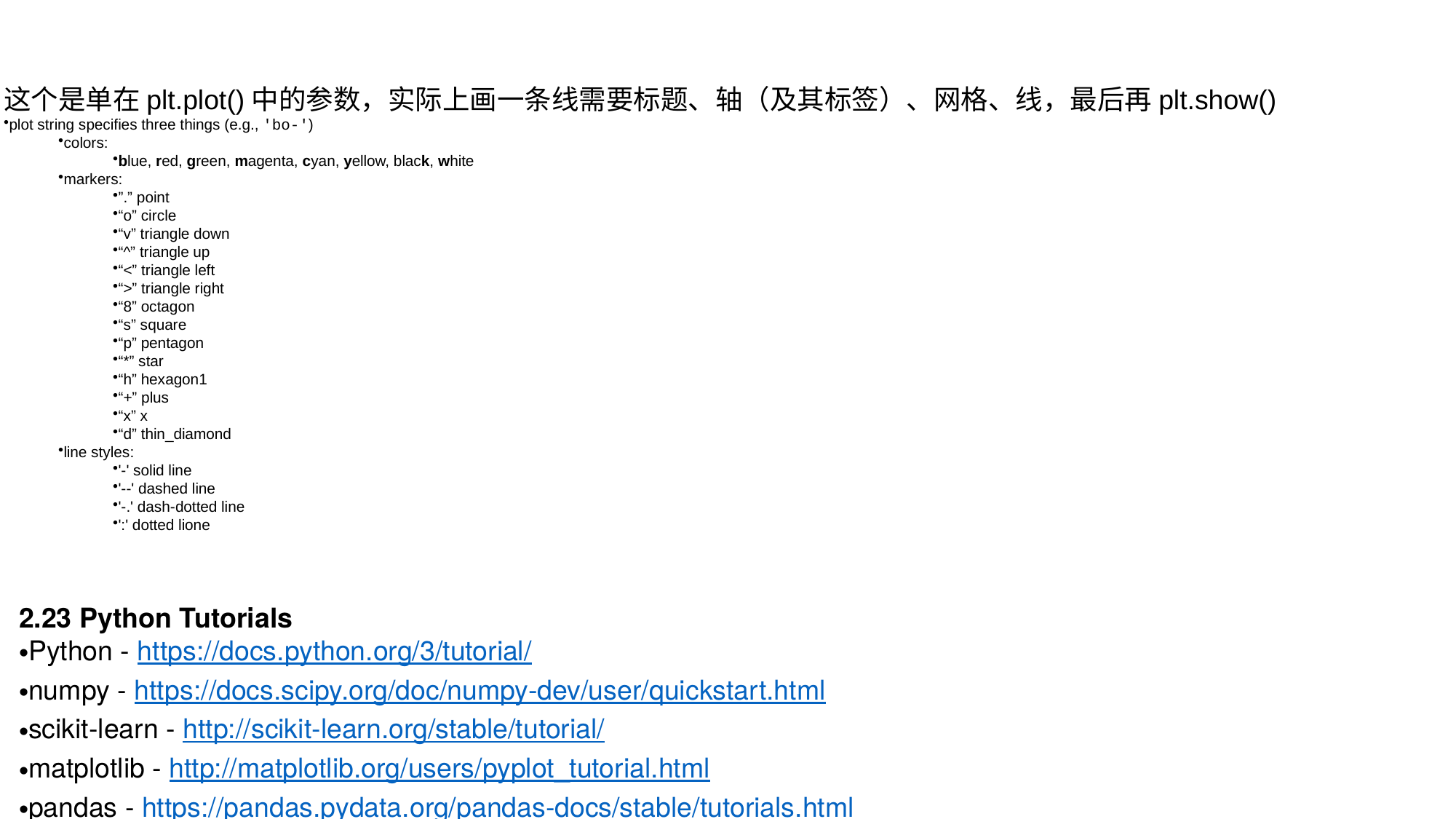

这个是单在plt.plot()中的参数，实际上画一条线需要标题、轴（及其标签）、网格、线，最后再plt.show()
plot string specifies three things (e.g., 'bo-')
colors:
blue, red, green, magenta, cyan, yellow, black, white
markers:
”.” point
“o” circle
“v” triangle down
“^” triangle up
“<” triangle left
“>” triangle right
“8” octagon
“s” square
“p” pentagon
“*” star
“h” hexagon1
“+” plus
“x” x
“d” thin_diamond
line styles:
'-' solid line
'--' dashed line
'-.' dash-dotted line
':' dotted lione

2.23 Python Tutorials
Python - https://docs.python.org/3/tutorial/
numpy - https://docs.scipy.org/doc/numpy-dev/user/quickstart.html
scikit-learn - http://scikit-learn.org/stable/tutorial/
matplotlib - http://matplotlib.org/users/pyplot_tutorial.html
pandas - https://pandas.pydata.org/pandas-docs/stable/tutorials.html